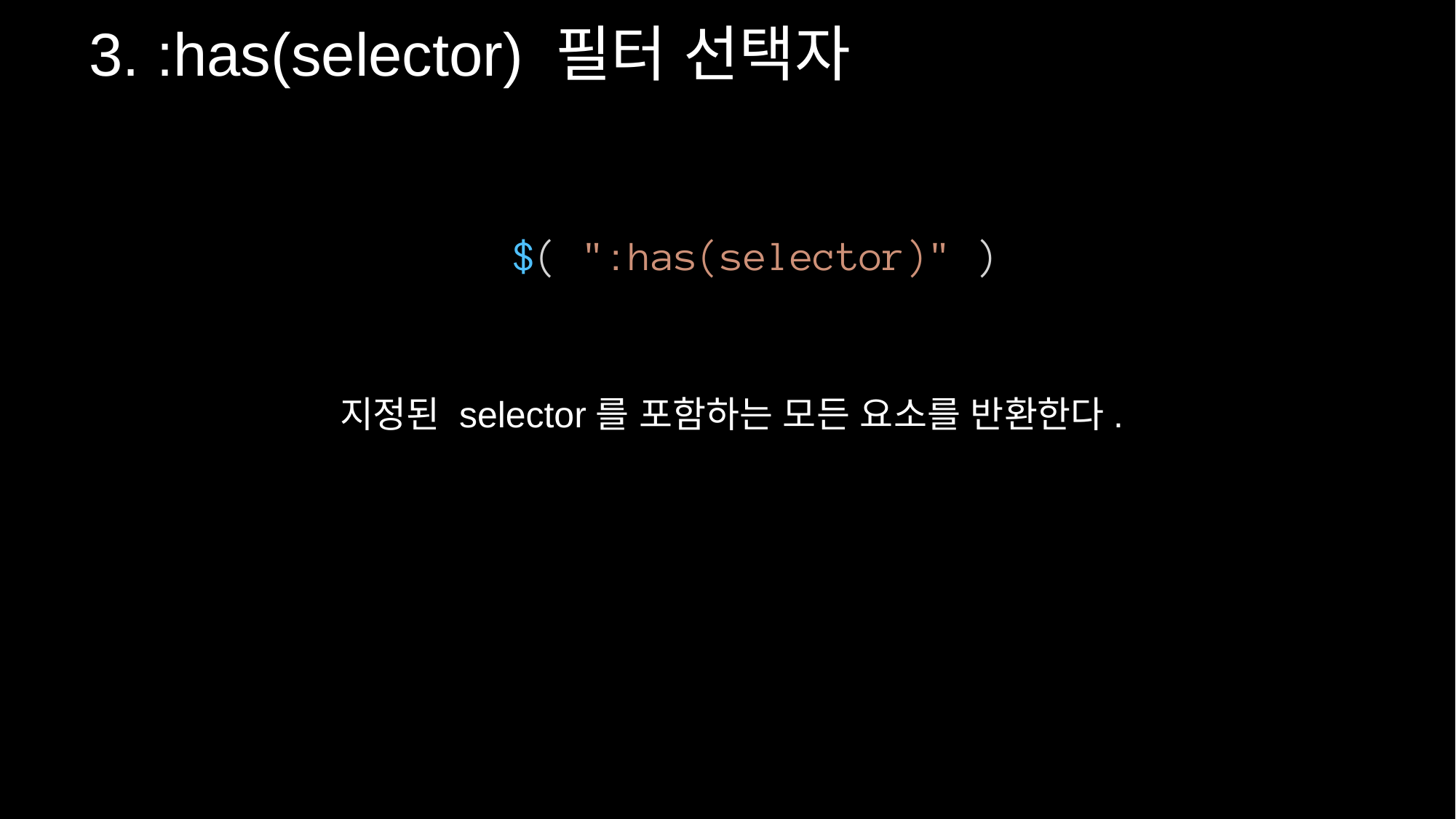

3. :has(selector) 필터 선택자
$( ":has(selector)" )
지정된 selector를 포함하는 모든 요소를 반환한다.